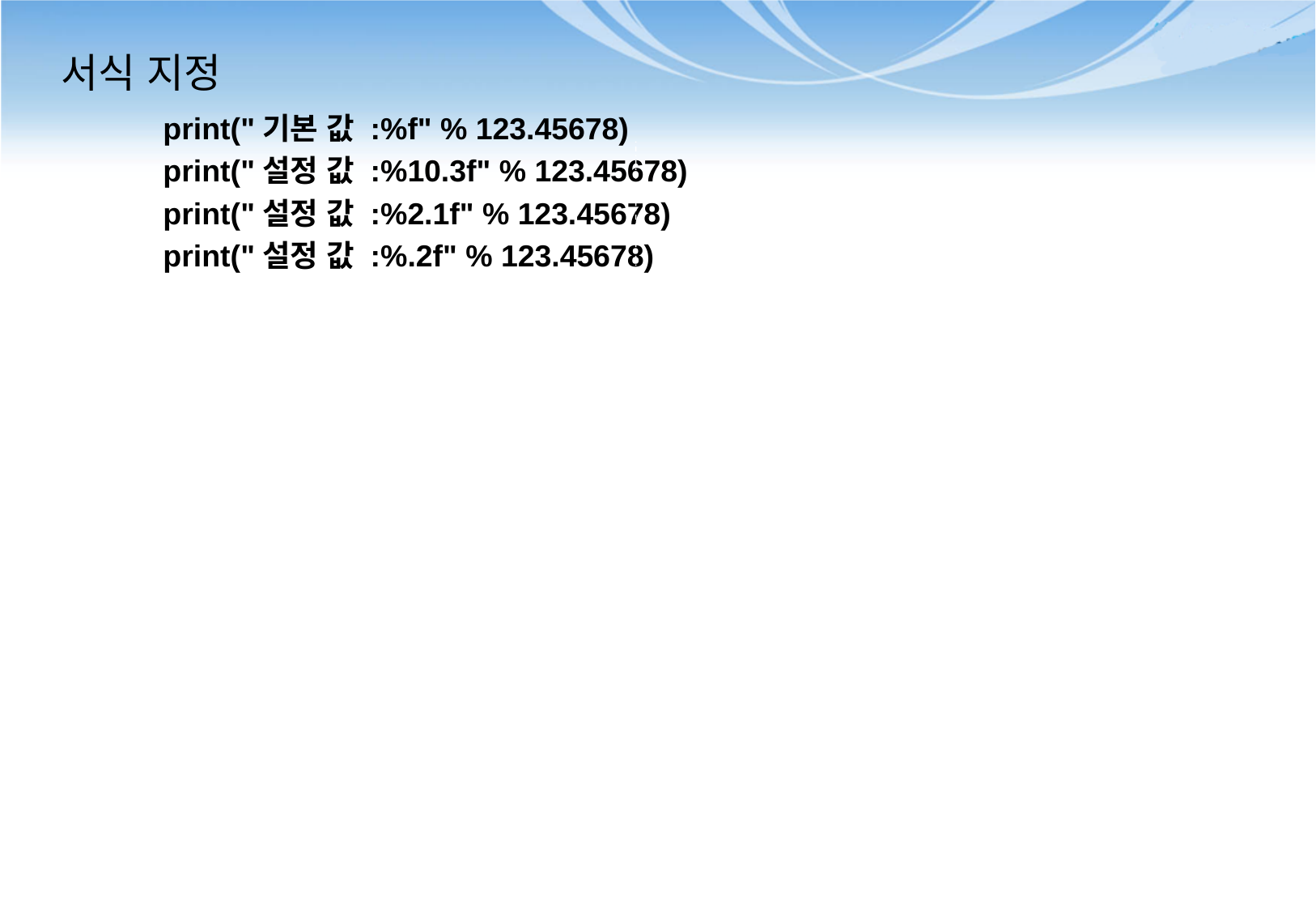

# 서식 지정
print("기본 값 :%f" % 123.45678)
print("설정 값 :%10.3f" % 123.45678)
print("설정 값 :%2.1f" % 123.45678)
print("설정 값 :%.2f" % 123.45678)